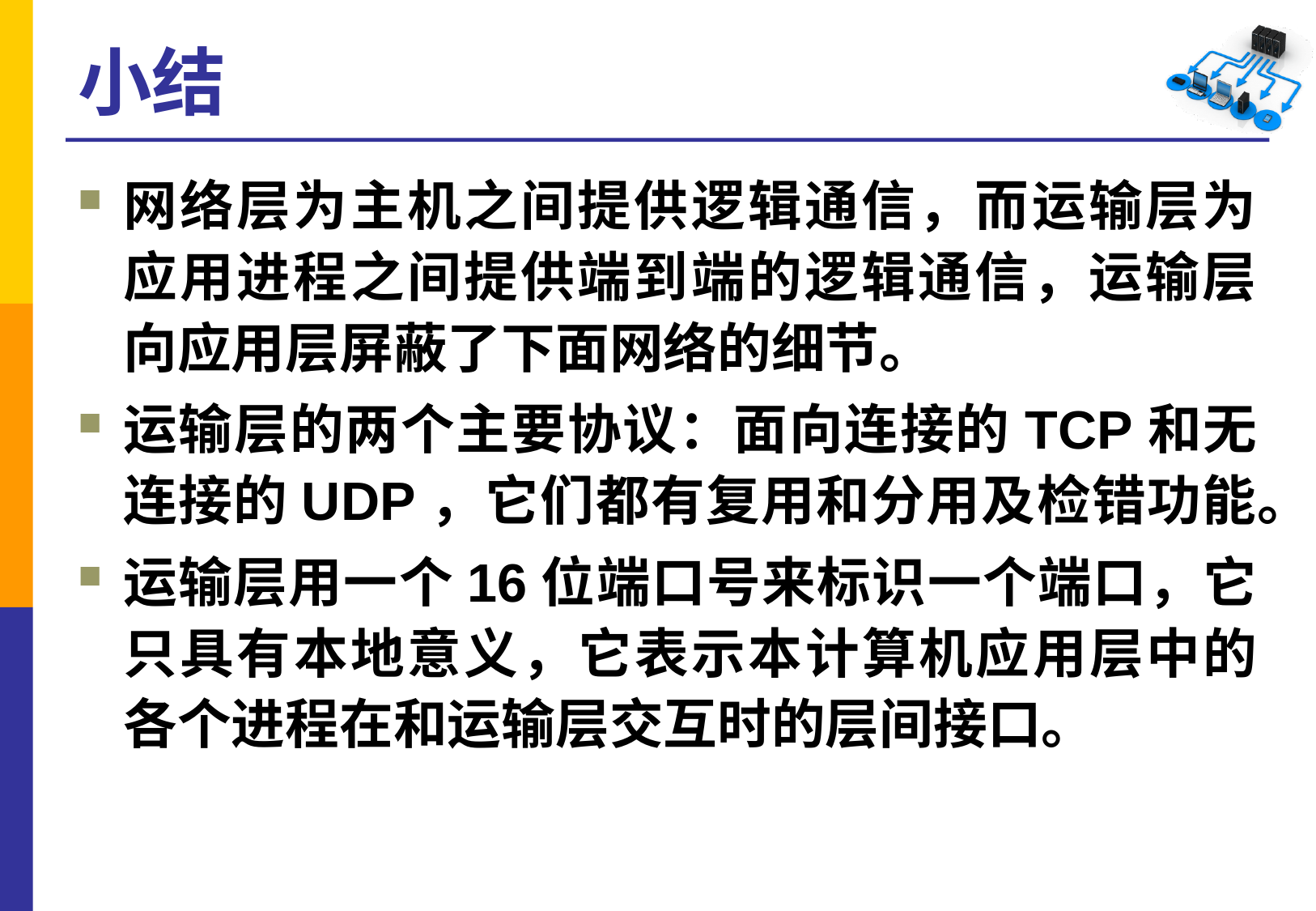

# 小结
网络层为主机之间提供逻辑通信，而运输层为应用进程之间提供端到端的逻辑通信，运输层向应用层屏蔽了下面网络的细节。
运输层的两个主要协议：面向连接的TCP和无连接的UDP，它们都有复用和分用及检错功能。
运输层用一个16位端口号来标识一个端口，它只具有本地意义，它表示本计算机应用层中的各个进程在和运输层交互时的层间接口。